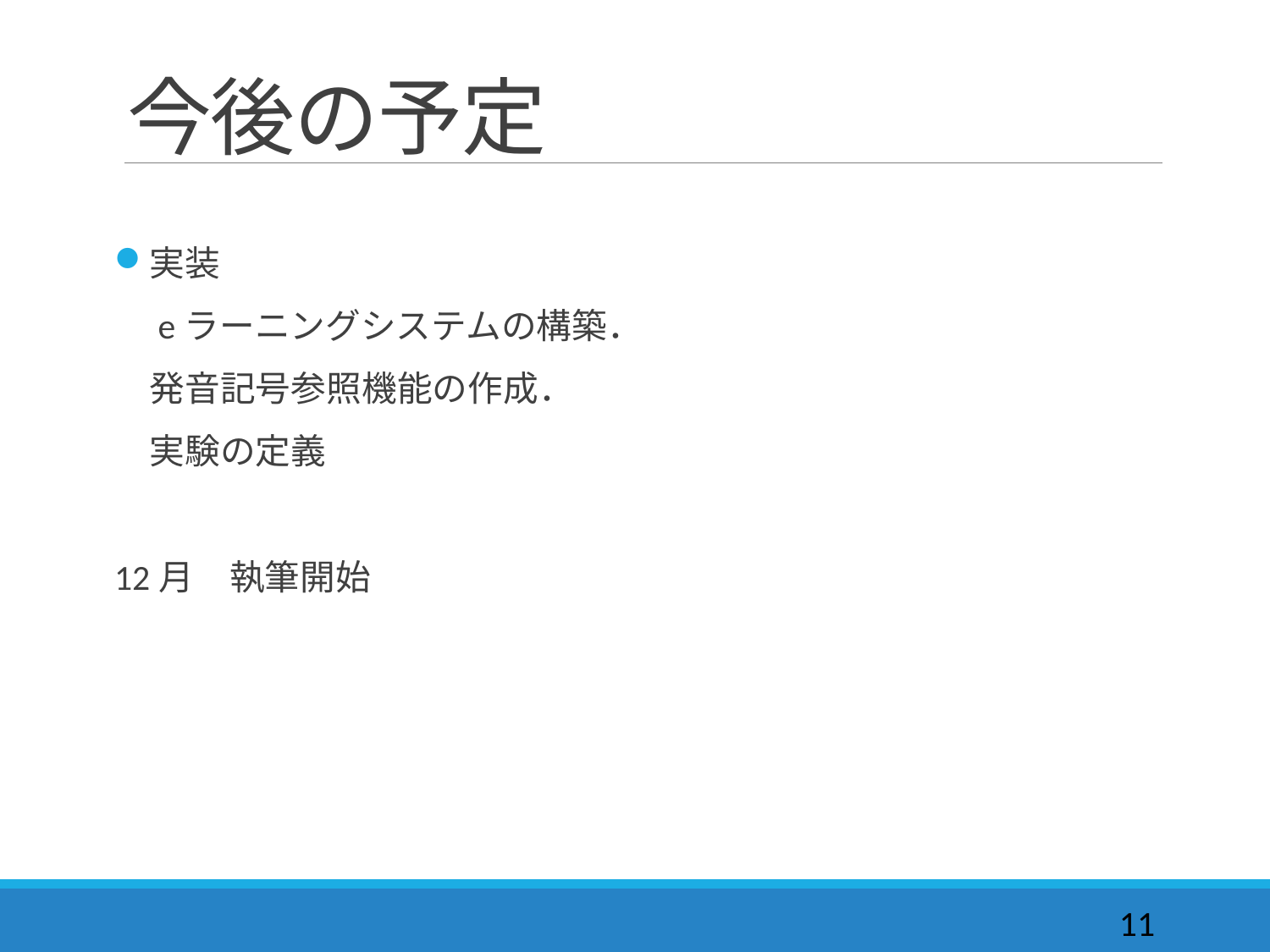

# 今後の予定

実装
　eラーニングシステムの構築．
　発音記号参照機能の作成．
　実験の定義

12月　執筆開始

11